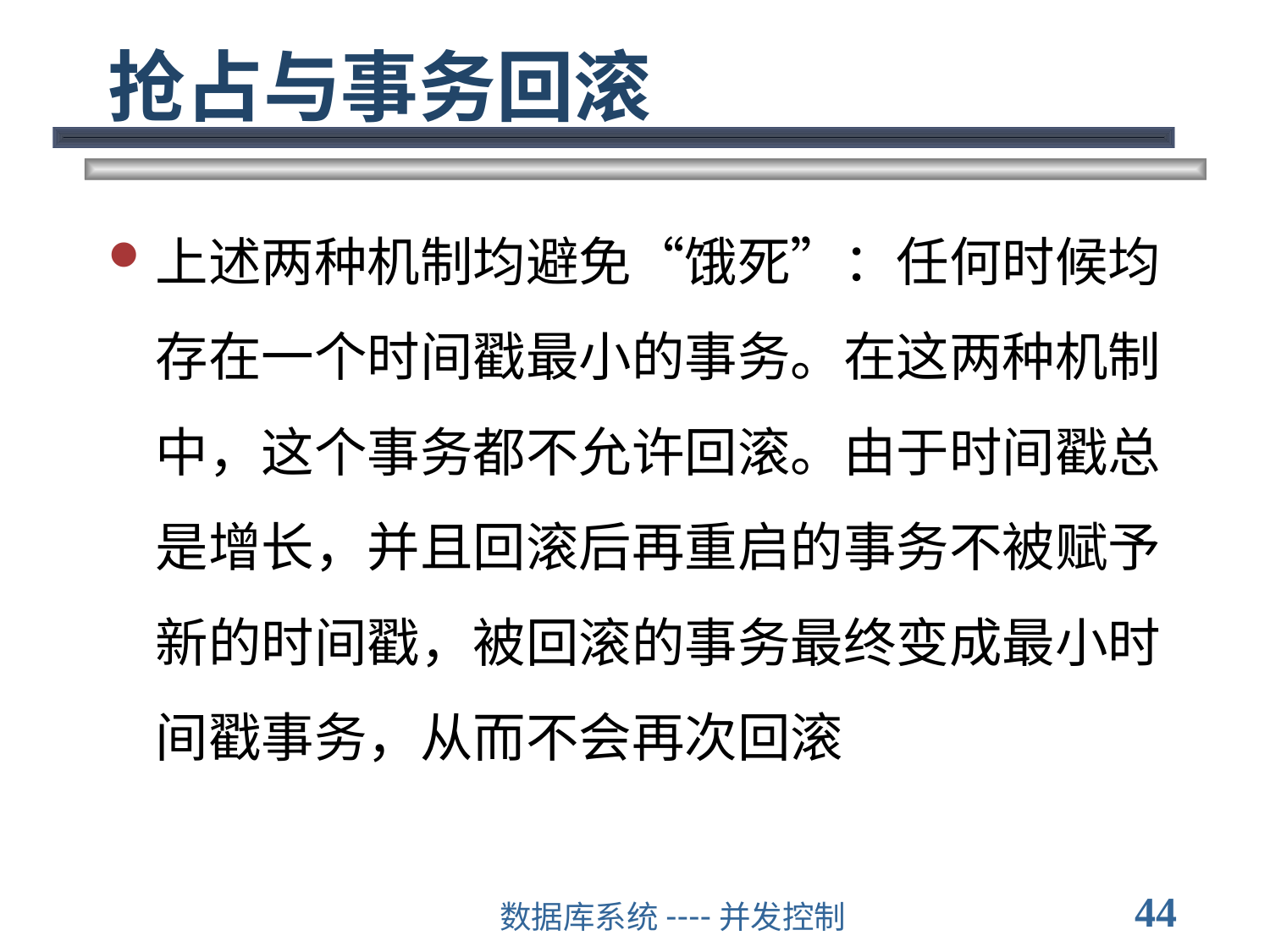

# 抢占与事务回滚
上述两种机制均避免“饿死”：任何时候均存在一个时间戳最小的事务。在这两种机制中，这个事务都不允许回滚。由于时间戳总是增长，并且回滚后再重启的事务不被赋予新的时间戳，被回滚的事务最终变成最小时间戳事务，从而不会再次回滚
44
数据库系统----并发控制